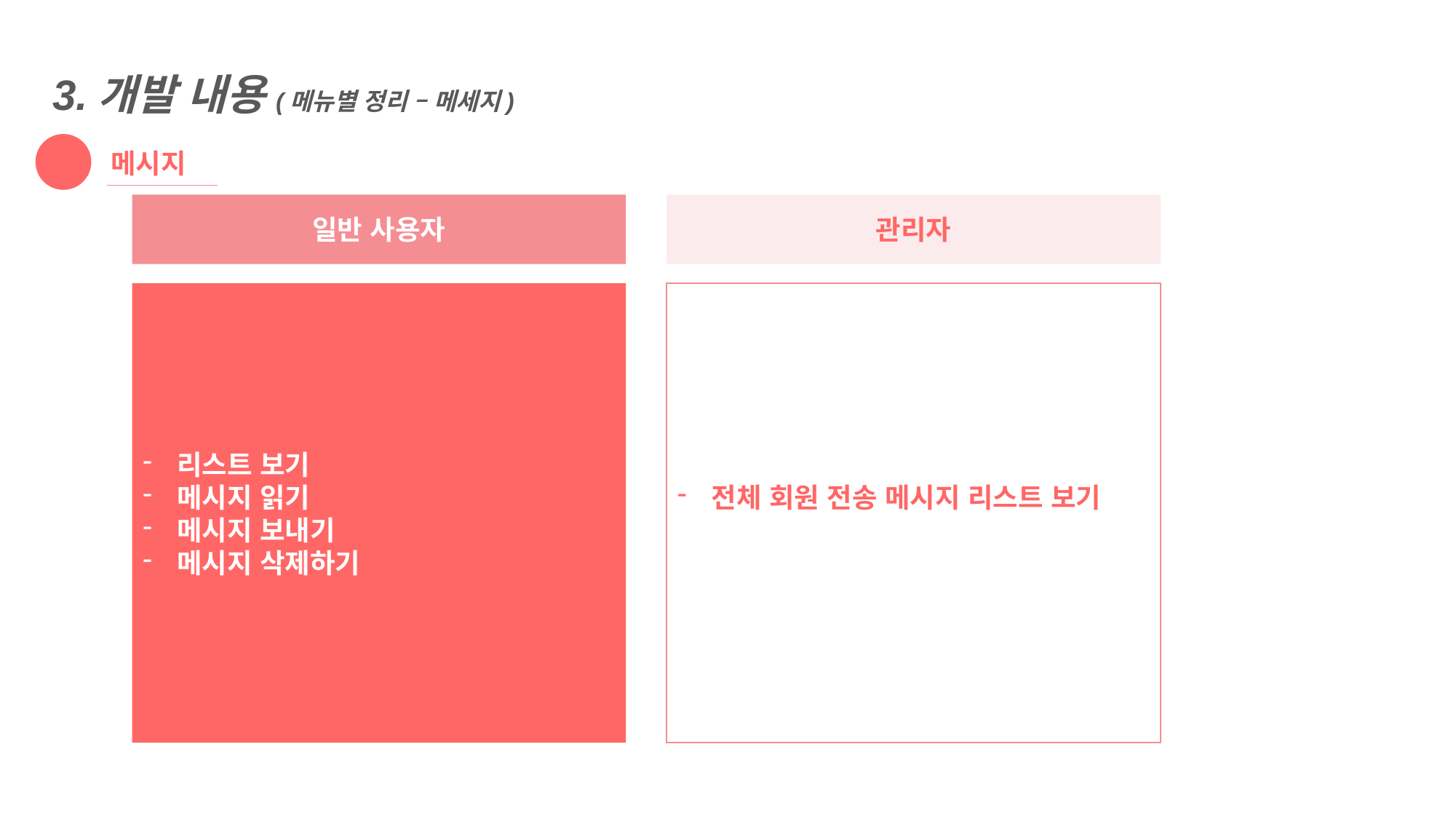

3.개발 내용(메뉴별 정리 – 메세지)

메시지
관리자
일반 사용자
전체 회원 전송 메시지 리스트 보기

리스트 보기
메시지 읽기
메시지 보내기
메시지 삭제하기